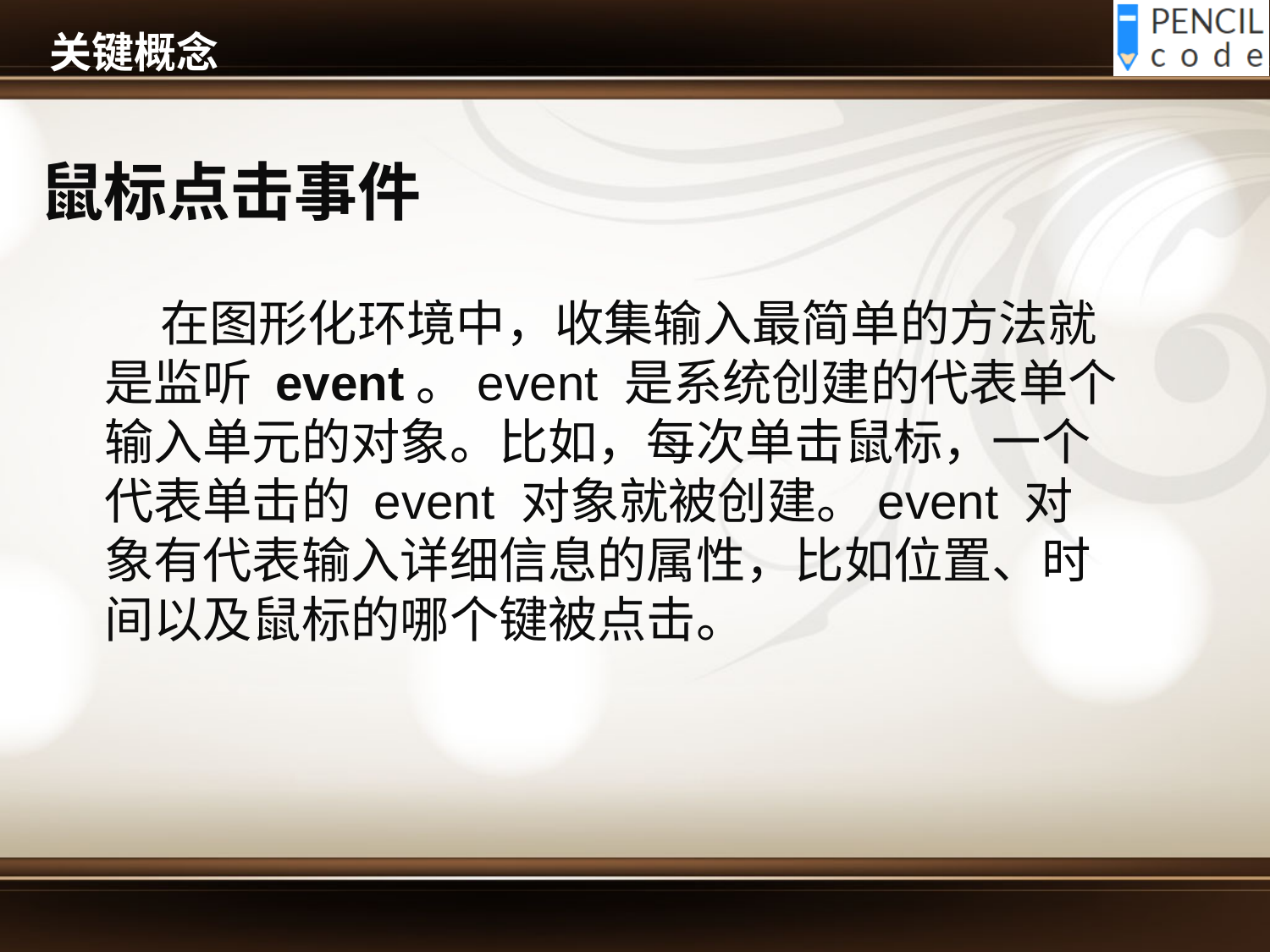

# 关键概念
鼠标点击事件
    在图形化环境中，收集输入最简单的方法就是监听 event。event 是系统创建的代表单个输入单元的对象。比如，每次单击鼠标，一个代表单击的 event 对象就被创建。event 对象有代表输入详细信息的属性，比如位置、时间以及鼠标的哪个键被点击。